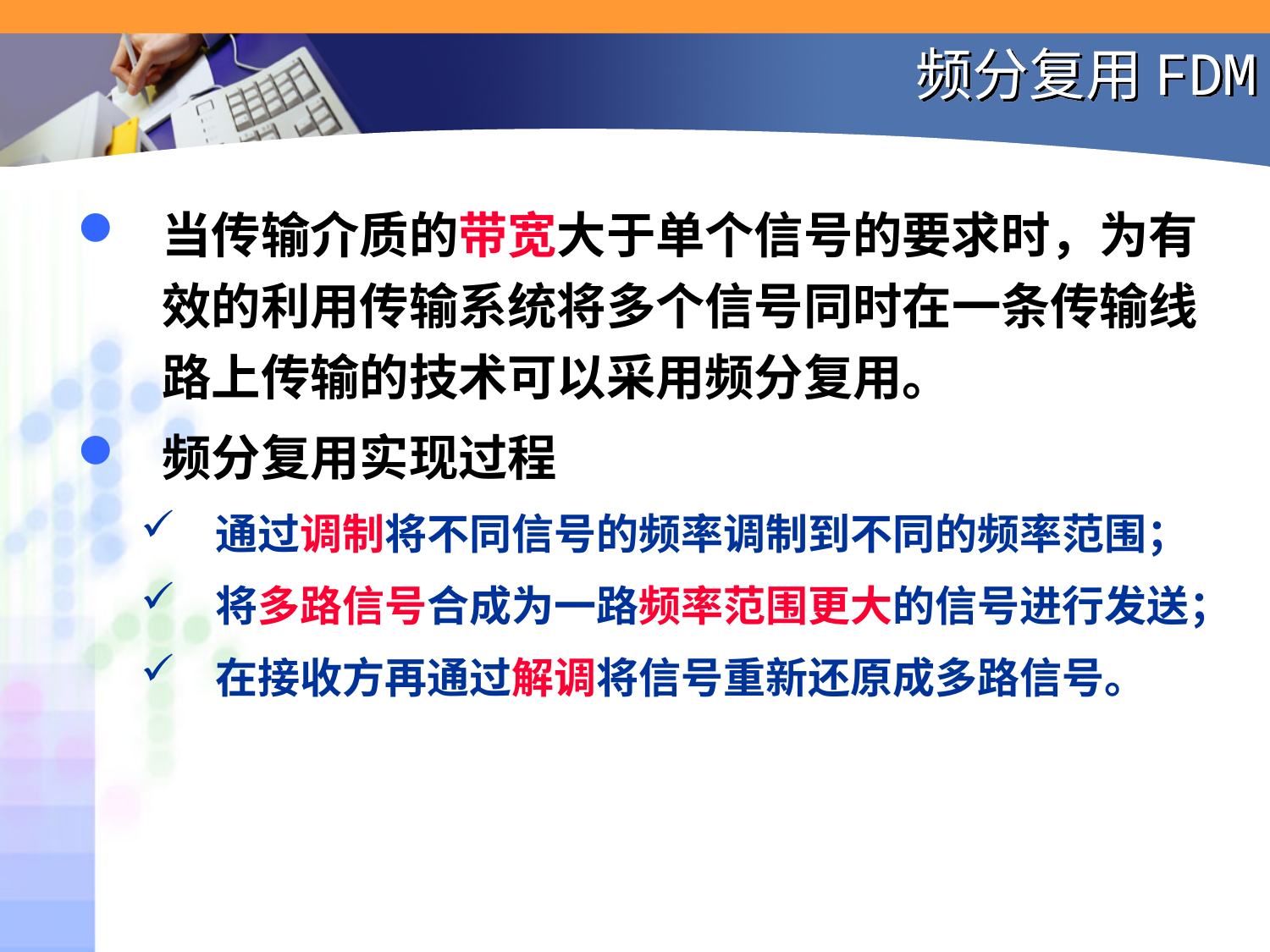

# 频分复用FDM
当传输介质的带宽大于单个信号的要求时，为有效的利用传输系统将多个信号同时在一条传输线路上传输的技术可以采用频分复用。
频分复用实现过程
通过调制将不同信号的频率调制到不同的频率范围；
将多路信号合成为一路频率范围更大的信号进行发送；
在接收方再通过解调将信号重新还原成多路信号。